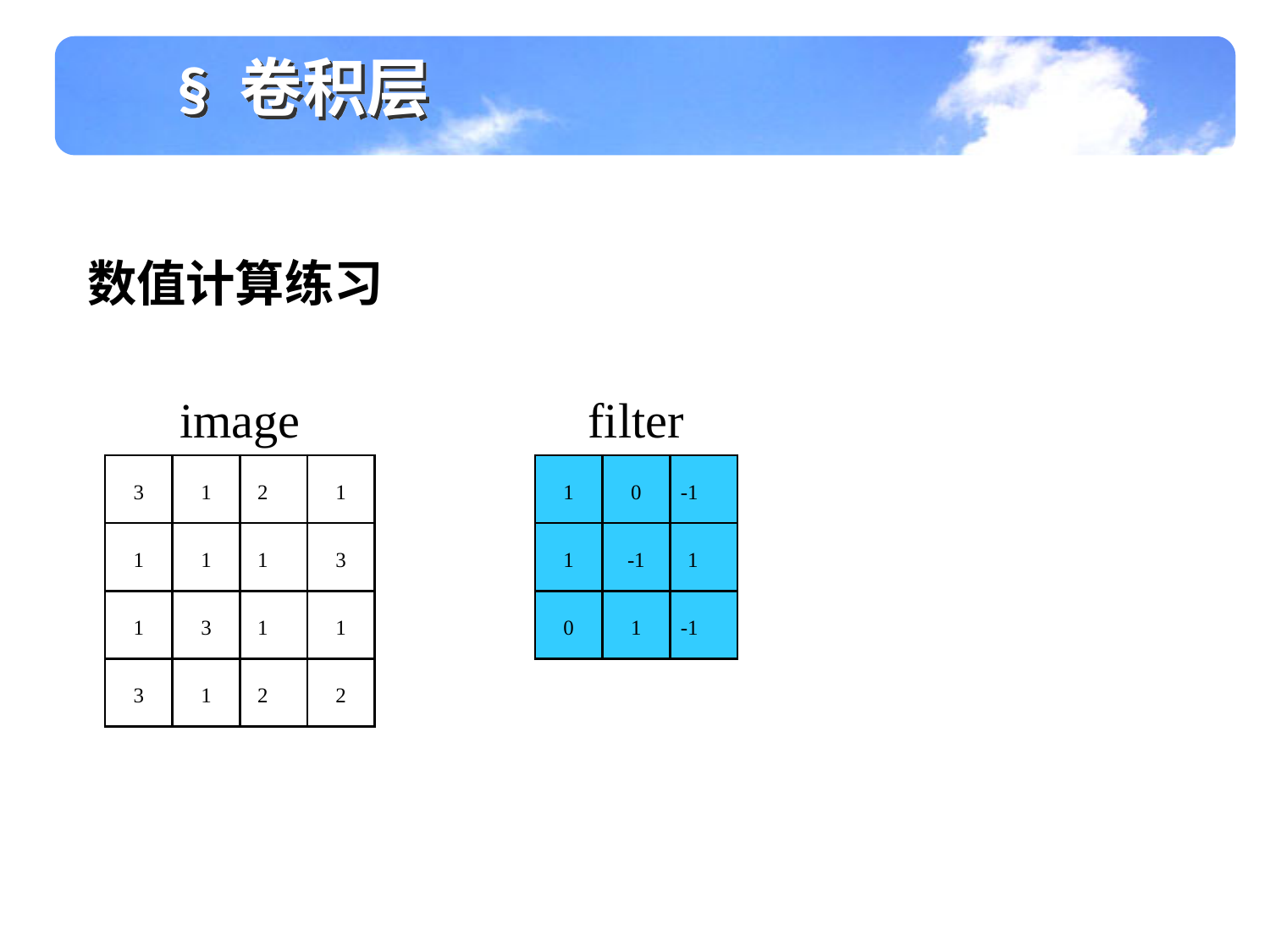

§ 卷积层
数值计算练习
image
filter
| 3 | 1 | 2 | 1 |
| --- | --- | --- | --- |
| 1 | 1 | 1 | 3 |
| 1 | 3 | 1 | 1 |
| 3 | 1 | 2 | 2 |
| 1 | 0 | -1 |
| --- | --- | --- |
| 1 | -1 | 1 |
| 0 | 1 | -1 |